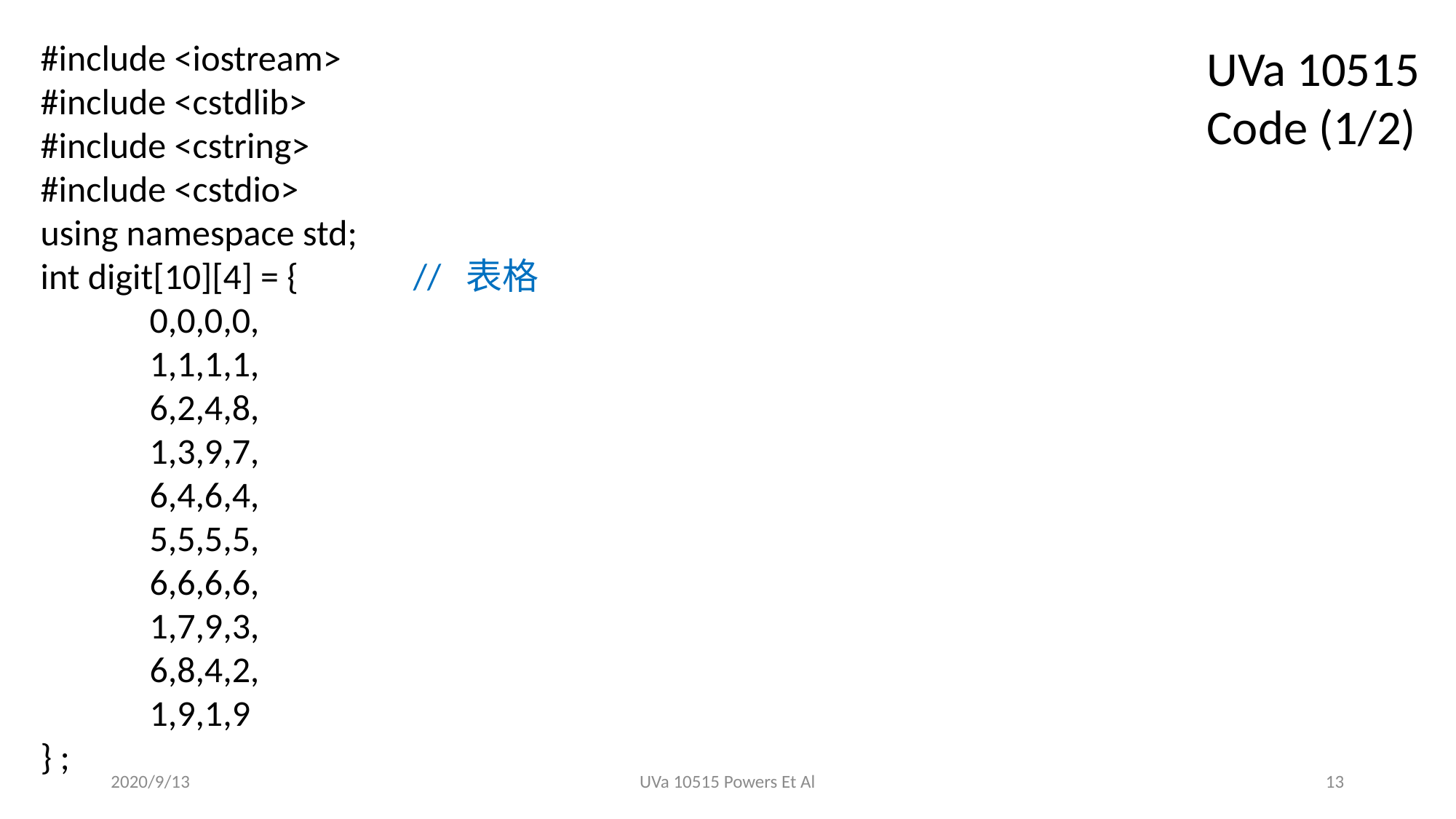

#include <iostream>
#include <cstdlib>
#include <cstring>
#include <cstdio>
using namespace std;
int digit[10][4] = {              //  表格
	0,0,0,0,
	1,1,1,1,
	6,2,4,8,
	1,3,9,7,
	6,4,6,4,
	5,5,5,5,
	6,6,6,6,
	1,7,9,3,
	6,8,4,2,
	1,9,1,9
} ;
UVa 10515 Code (1/2)
2020/9/13
UVa 10515 Powers Et Al
13